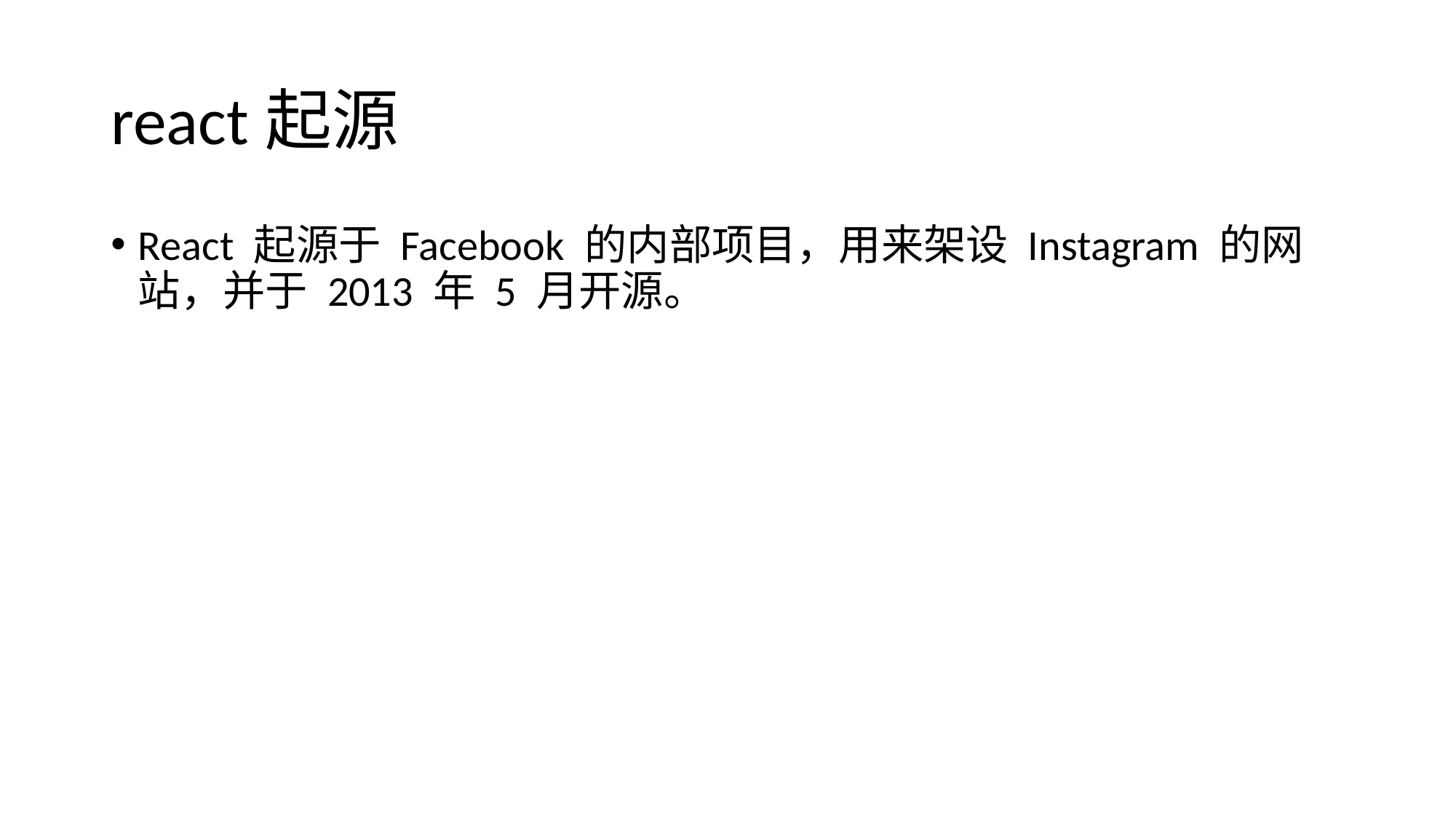

# react起源
React 起源于 Facebook 的内部项目，用来架设 Instagram 的网站，并于 2013 年 5 月开源。